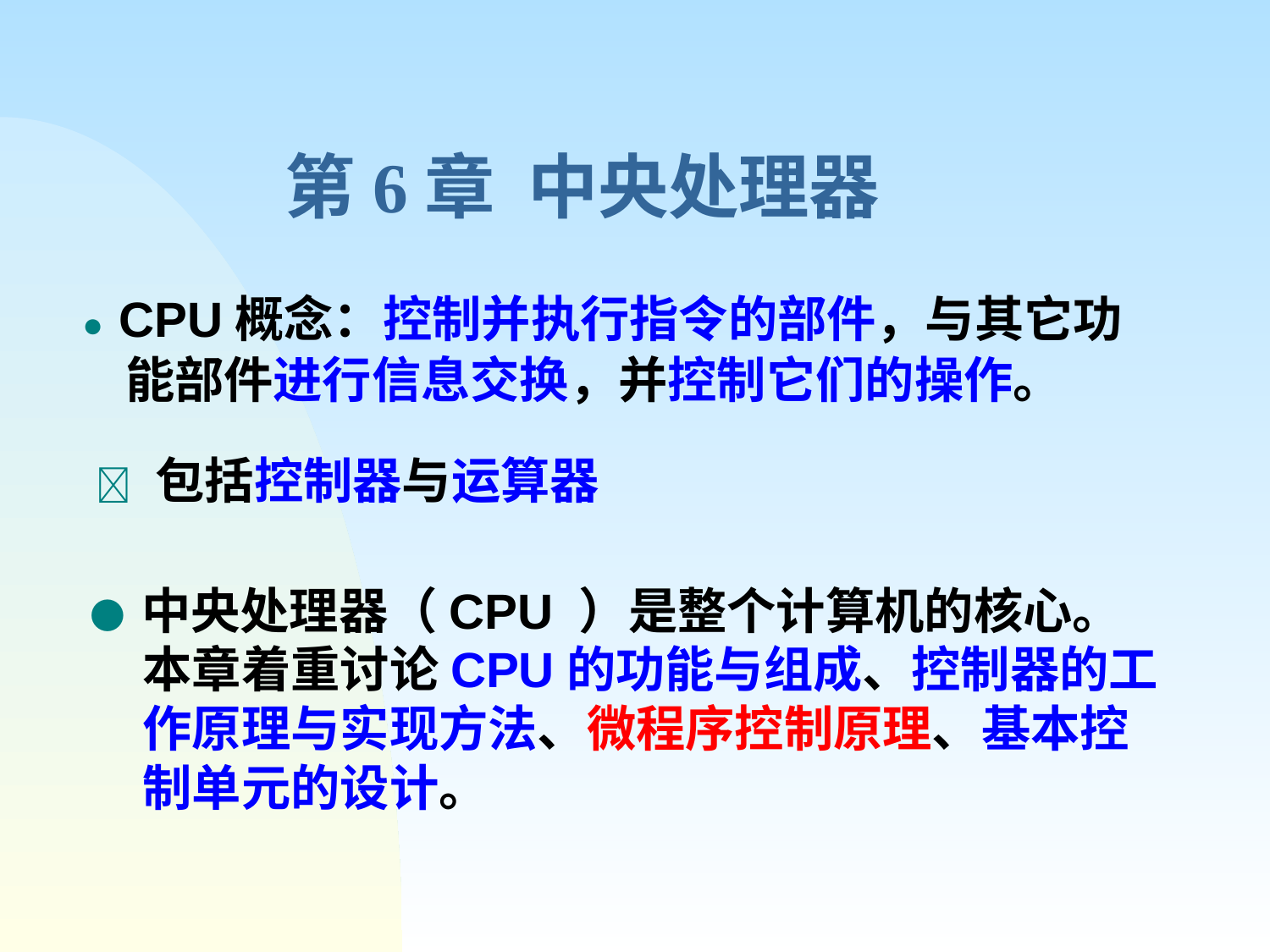

# 第6章  中央处理器
 ● CPU概念：控制并执行指令的部件，与其它功能部件进行信息交换，并控制它们的操作。
   •  包括控制器与运算器
● 中央处理器（CPU ）是整个计算机的核心。本章着重讨论CPU的功能与组成、控制器的工作原理与实现方法、微程序控制原理、基本控制单元的设计。
96